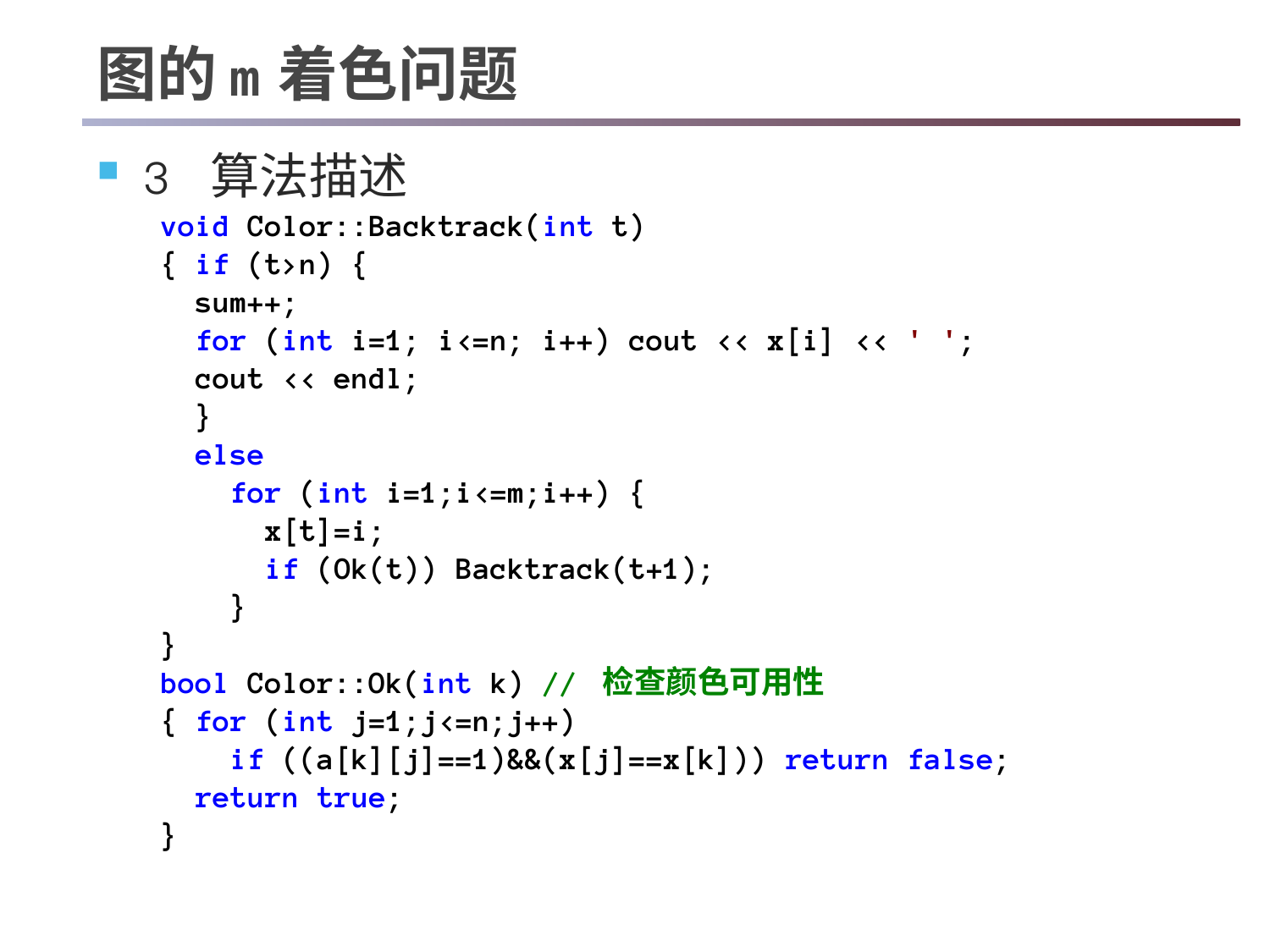

# 图的m着色问题
3 算法描述
void Color::Backtrack(int t)
{ if (t>n) {
  sum++;
  for (int i=1; i<=n; i++) cout << x[i] << ' ';
  cout << endl;
  }
  else
    for (int i=1;i<=m;i++) {
      x[t]=i;
      if (Ok(t)) Backtrack(t+1);
    }
}
bool Color::Ok(int k) // 检查颜色可用性
{ for (int j=1;j<=n;j++)
    if ((a[k][j]==1)&&(x[j]==x[k])) return false;
  return true;
}